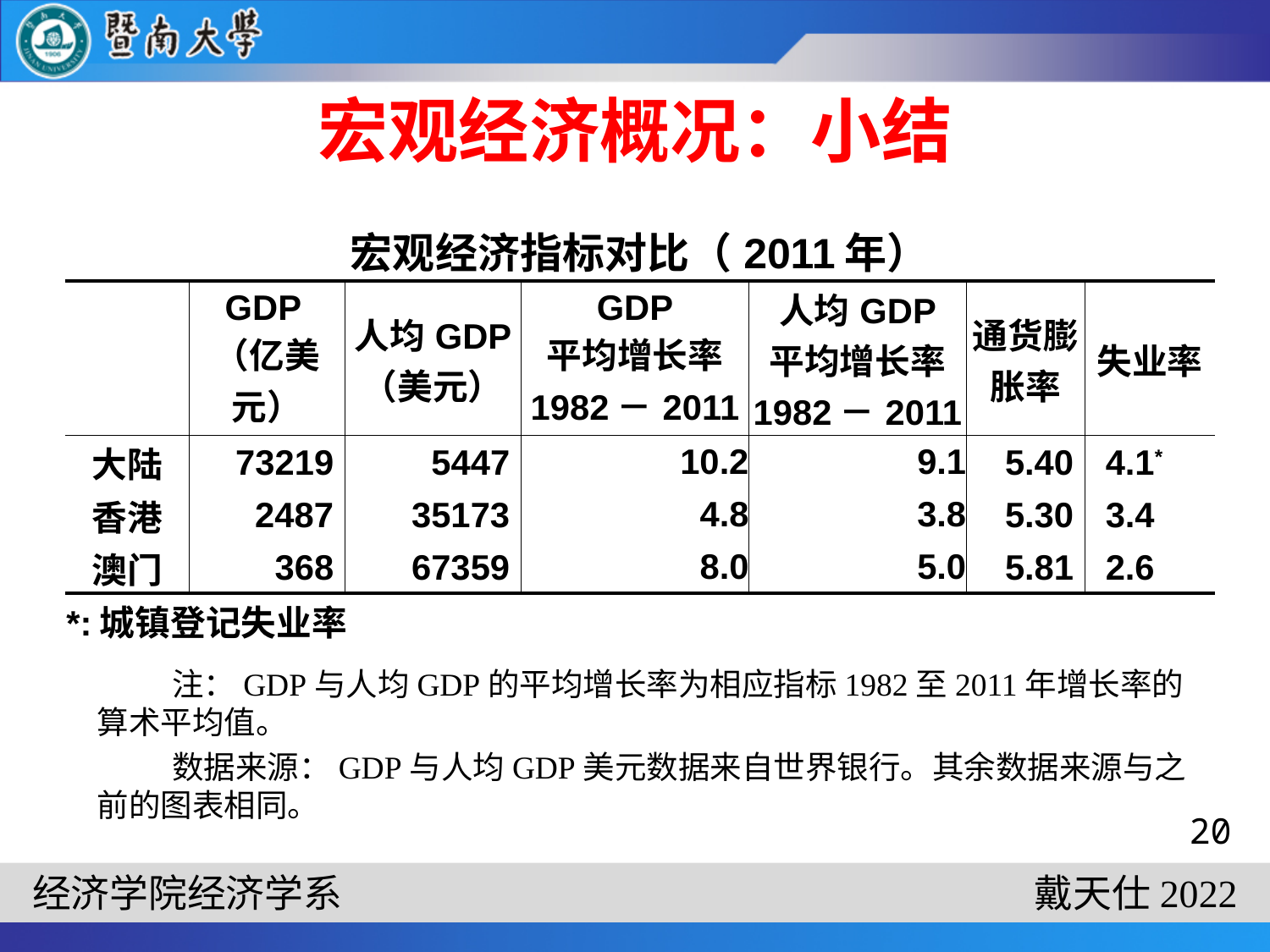

# 宏观经济概况：小结

注：GDP与人均GDP的平均增长率为相应指标1982至2011年增长率的算术平均值。
数据来源：GDP与人均GDP美元数据来自世界银行。其余数据来源与之前的图表相同。
| 宏观经济指标对比（2011年） |  |  |  |  |  |  |
| --- | --- | --- | --- | --- | --- | --- |
|  | GDP（亿美元） | 人均GDP （美元） | GDP 平均增长率 1982－2011 | 人均GDP 平均增长率 1982－2011 | 通货膨胀率 | 失业率 |
| 大陆 | 73219 | 5447 | 10.2 | 9.1 | 5.40 | 4.1\* |
| 香港 | 2487 | 35173 | 4.8 | 3.8 | 5.30 | 3.4 |
| 澳门 | 368 | 67359 | 8.0 | 5.0 | 5.81 | 2.6 |
| \*:城镇登记失业率 |  |  |  |  |  |  |
20